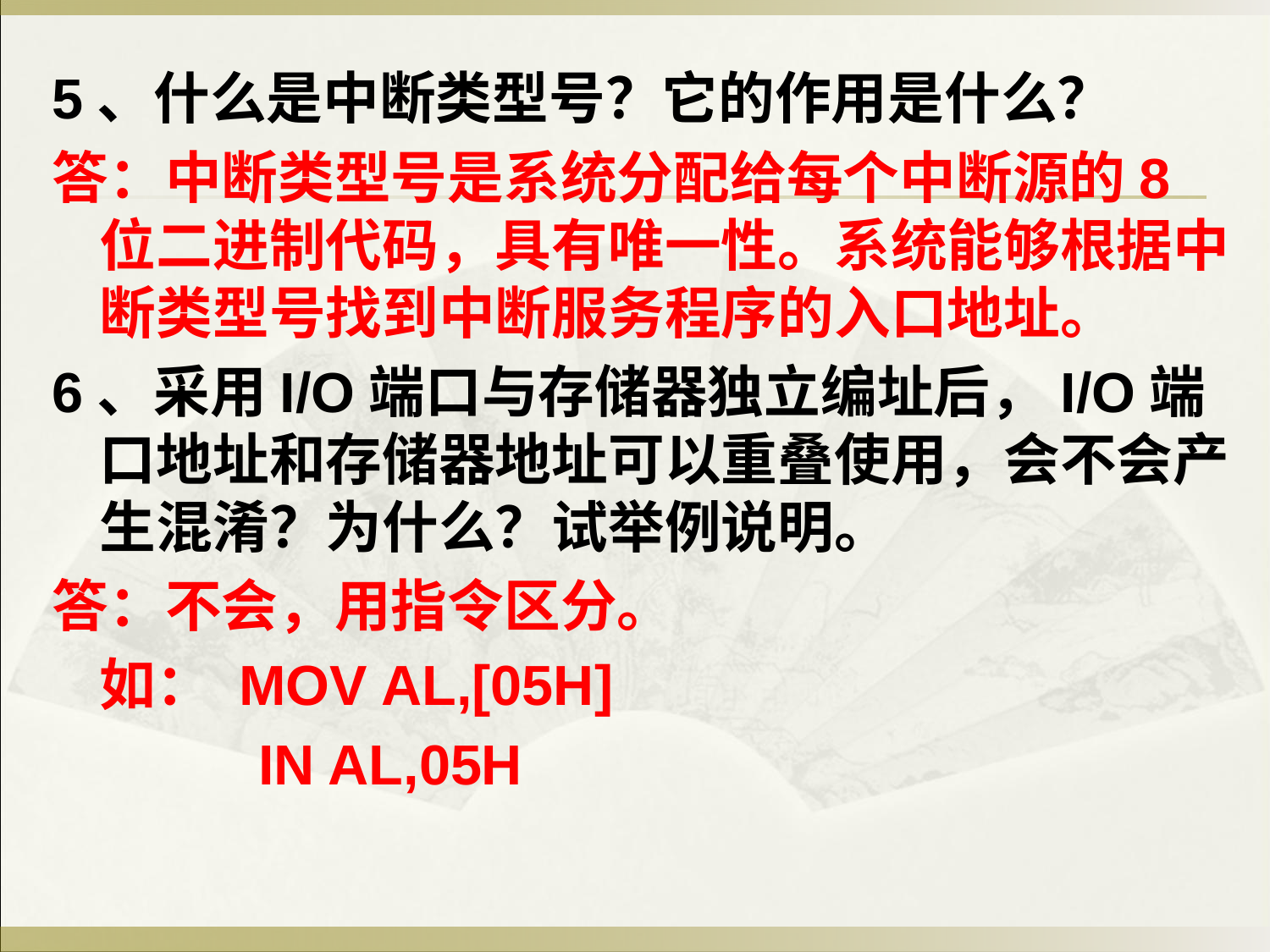

5、什么是中断类型号？它的作用是什么？
答：中断类型号是系统分配给每个中断源的8位二进制代码，具有唯一性。系统能够根据中断类型号找到中断服务程序的入口地址。
6、采用I/O端口与存储器独立编址后，I/O端口地址和存储器地址可以重叠使用，会不会产生混淆？为什么？试举例说明。
答：不会，用指令区分。
	如： MOV AL,[05H]
		  IN AL,05H